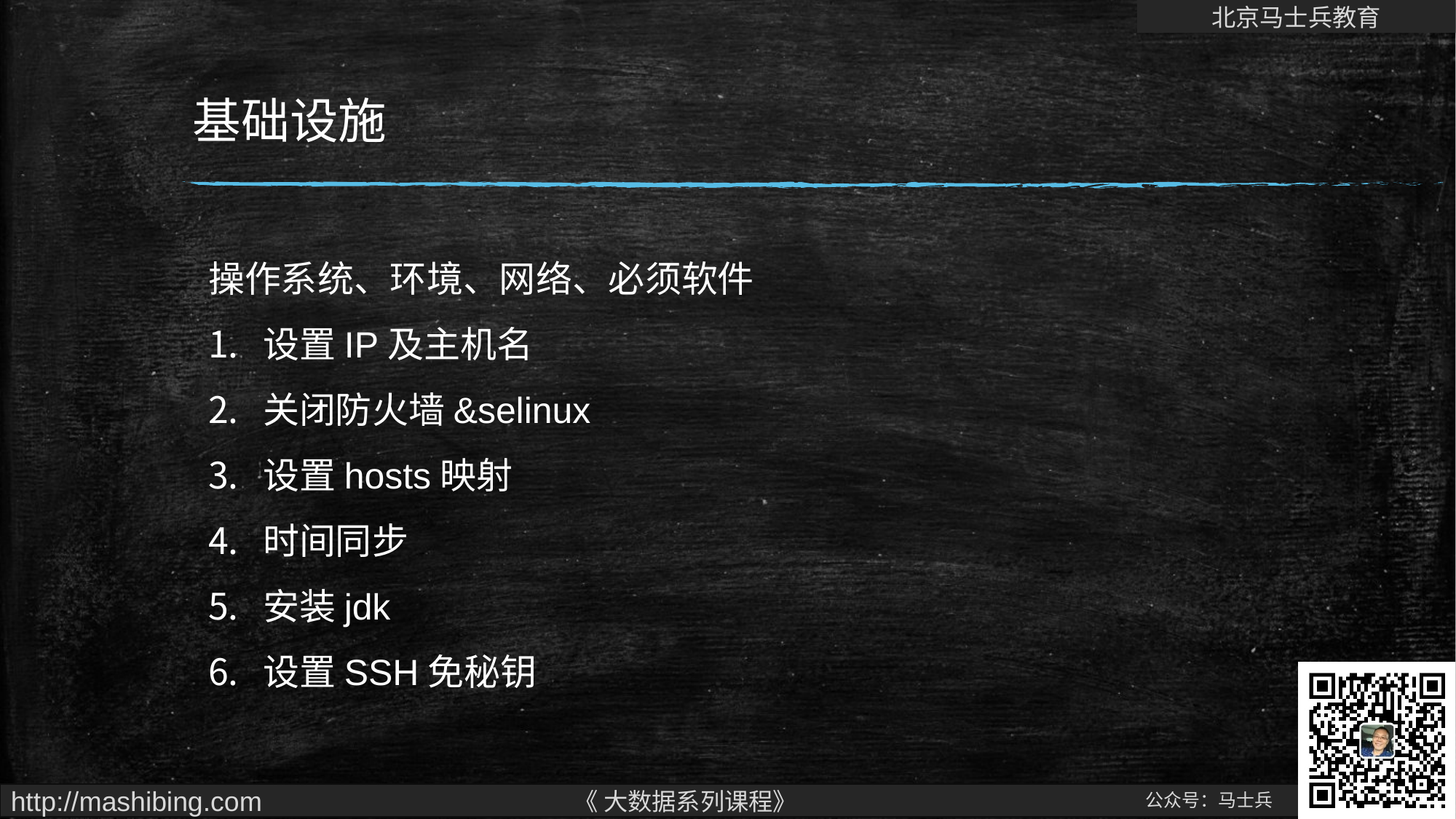

# 基础设施
操作系统、环境、网络、必须软件
设置IP及主机名
关闭防火墙&selinux
设置hosts映射
时间同步
安装jdk
设置SSH免秘钥